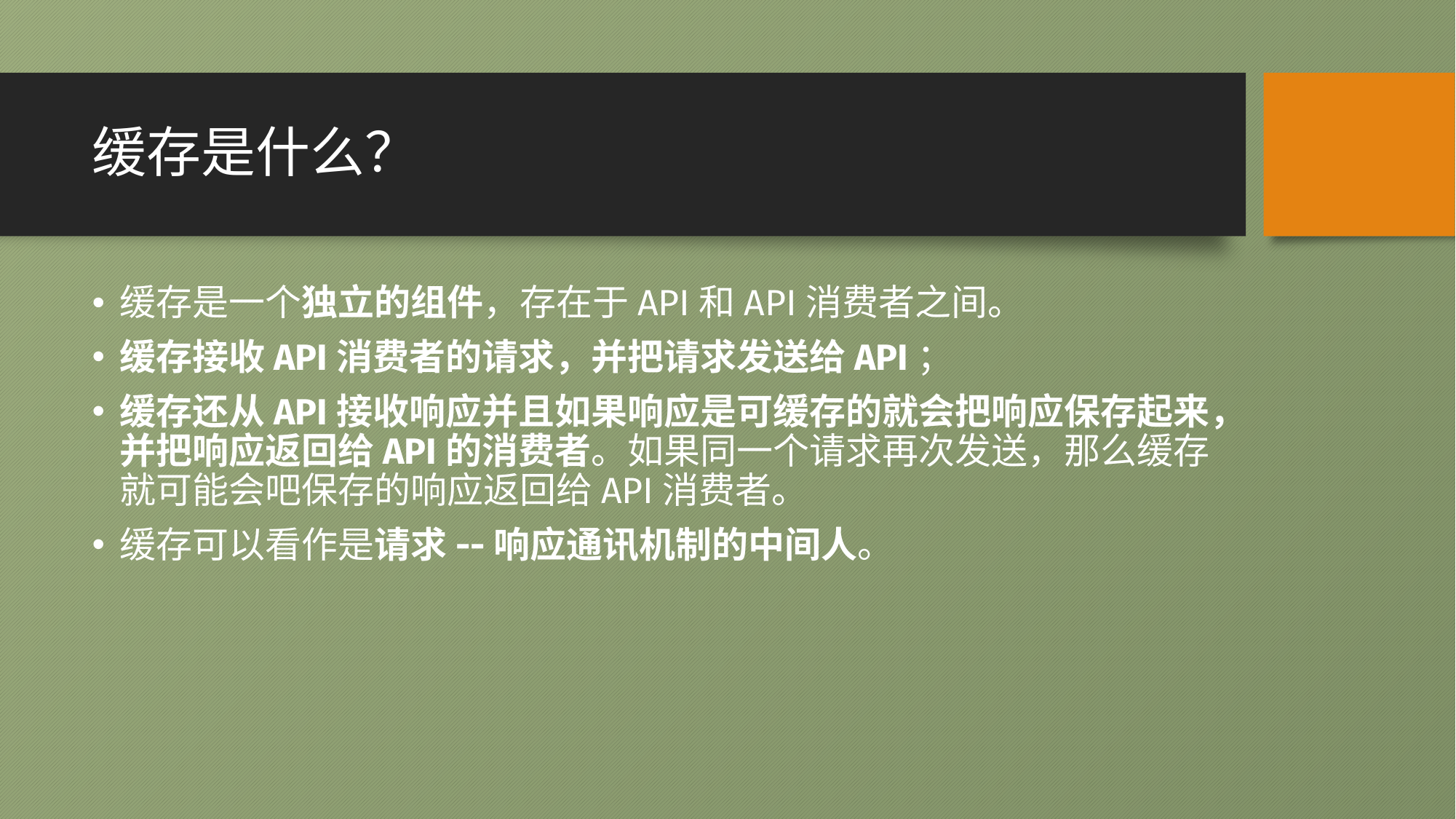

# 缓存是什么？
缓存是一个独立的组件，存在于API和API消费者之间。
缓存接收API消费者的请求，并把请求发送给API；
缓存还从API接收响应并且如果响应是可缓存的就会把响应保存起来，并把响应返回给API的消费者。如果同一个请求再次发送，那么缓存就可能会吧保存的响应返回给API消费者。
缓存可以看作是请求--响应通讯机制的中间人。